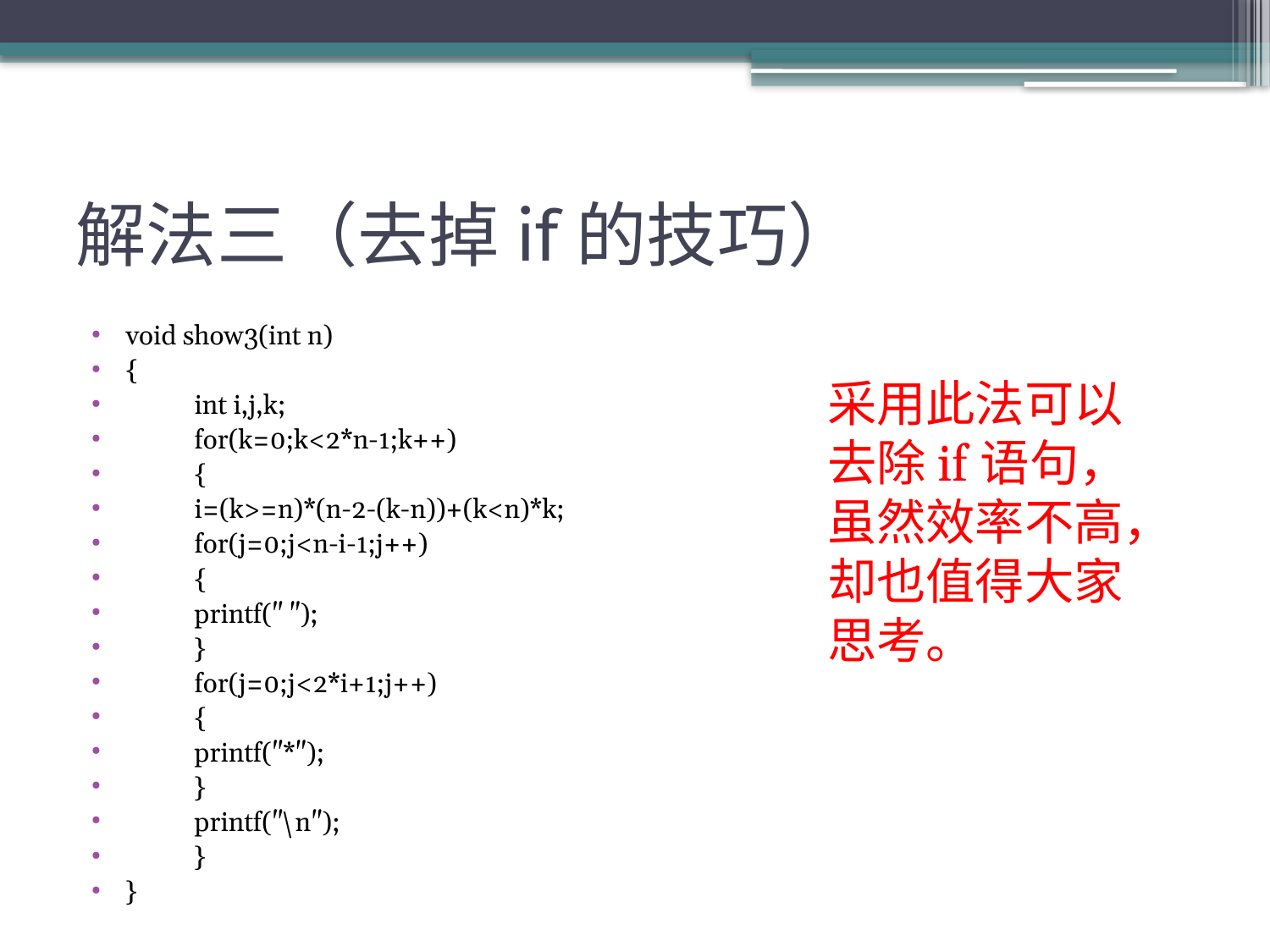

# 解法三（去掉if的技巧）
void show3(int n)
{
	int i,j,k;
	for(k=0;k<2*n-1;k++)
	{
		i=(k>=n)*(n-2-(k-n))+(k<n)*k;
		for(j=0;j<n-i-1;j++)
		{
			printf(" ");
		}
		for(j=0;j<2*i+1;j++)
		{
			printf("*");
		}
		printf("\n");
	}
}
采用此法可以去除if语句，虽然效率不高，却也值得大家思考。